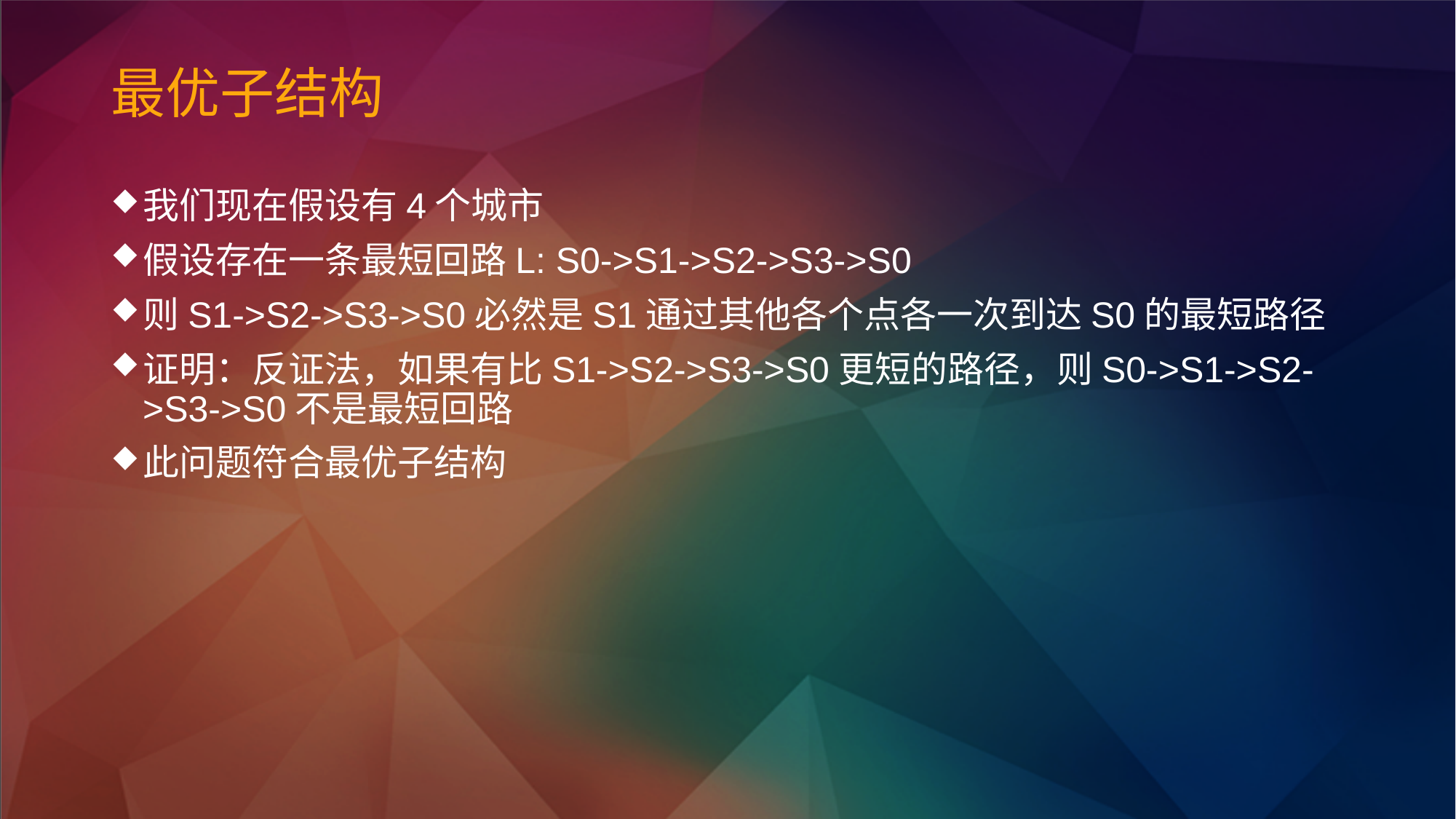

# 最优子结构
我们现在假设有4个城市
假设存在一条最短回路L: S0->S1->S2->S3->S0
则S1->S2->S3->S0必然是S1通过其他各个点各一次到达S0的最短路径
证明：反证法，如果有比S1->S2->S3->S0更短的路径，则S0->S1->S2->S3->S0不是最短回路
此问题符合最优子结构